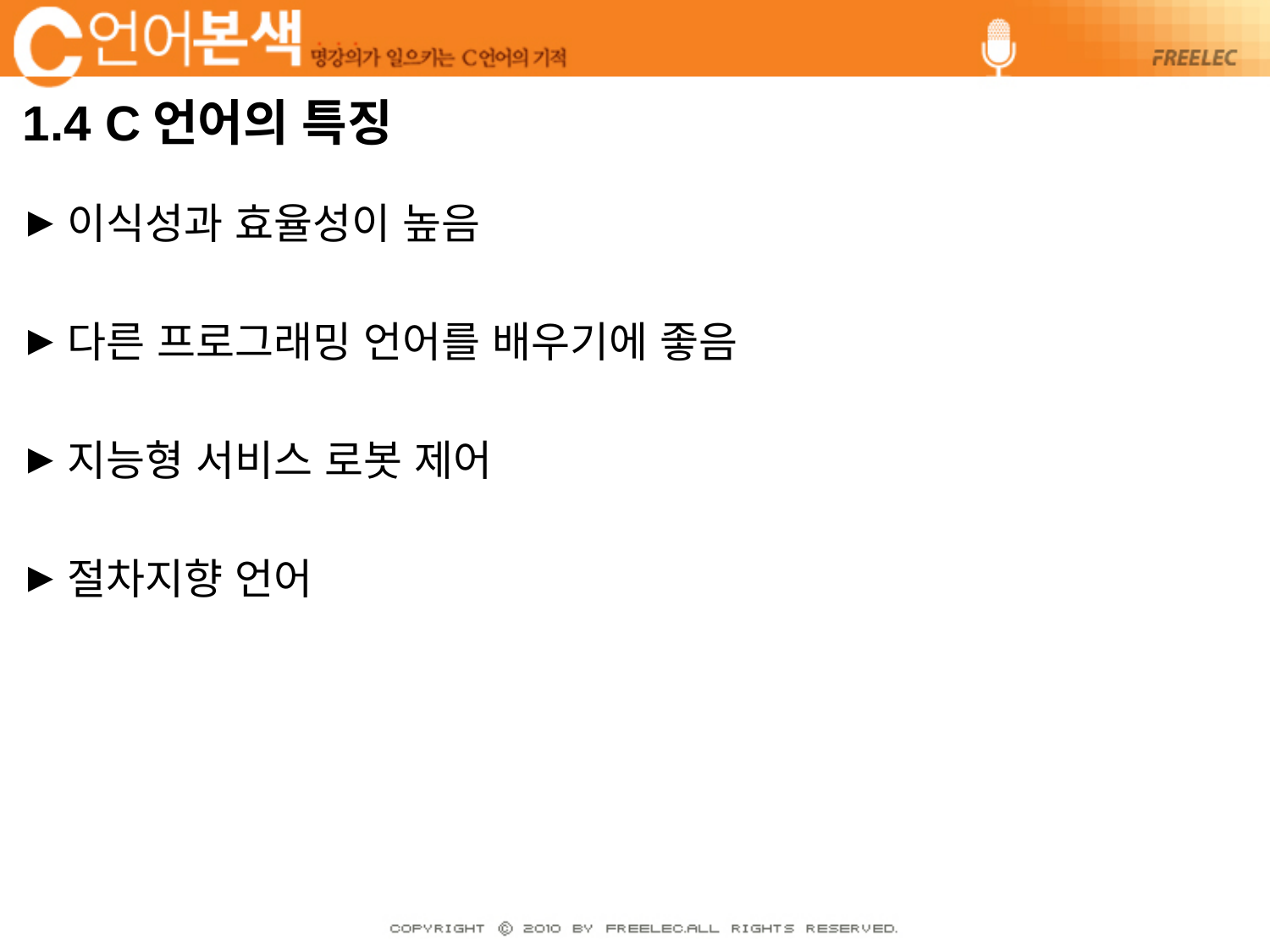

# 1.4 C언어의 특징
이식성과 효율성이 높음

다른 프로그래밍 언어를 배우기에 좋음

지능형 서비스 로봇 제어

절차지향 언어